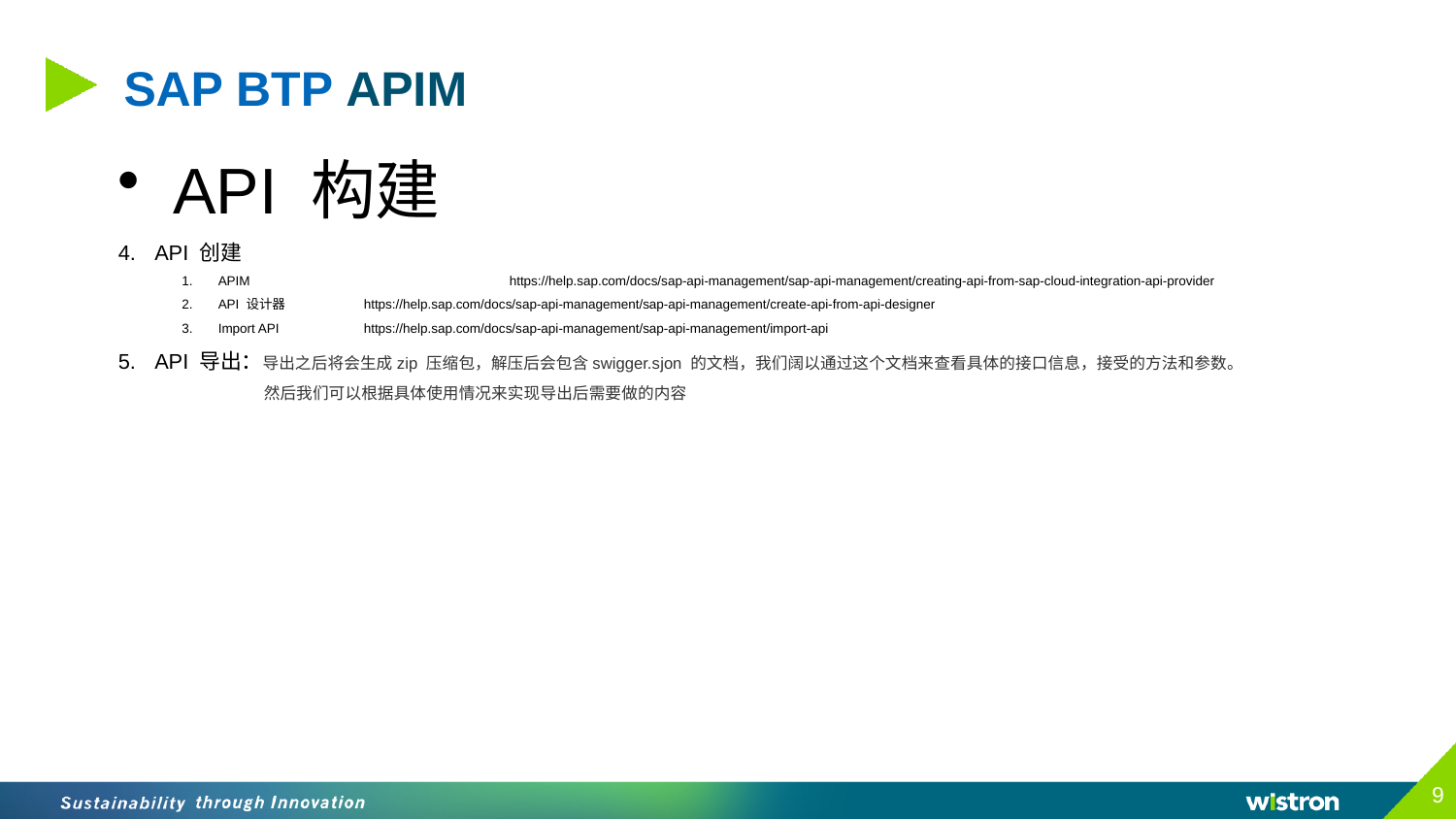

# SAP BTP APIM

API 构建
API 创建
APIM		https://help.sap.com/docs/sap-api-management/sap-api-management/creating-api-from-sap-cloud-integration-api-provider
API 设计器	https://help.sap.com/docs/sap-api-management/sap-api-management/create-api-from-api-designer
Import API	https://help.sap.com/docs/sap-api-management/sap-api-management/import-api
API 导出：导出之后将会生成zip 压缩包，解压后会包含swigger.sjon 的文档，我们阔以通过这个文档来查看具体的接口信息，接受的方法和参数。
	然后我们可以根据具体使用情况来实现导出后需要做的内容

9